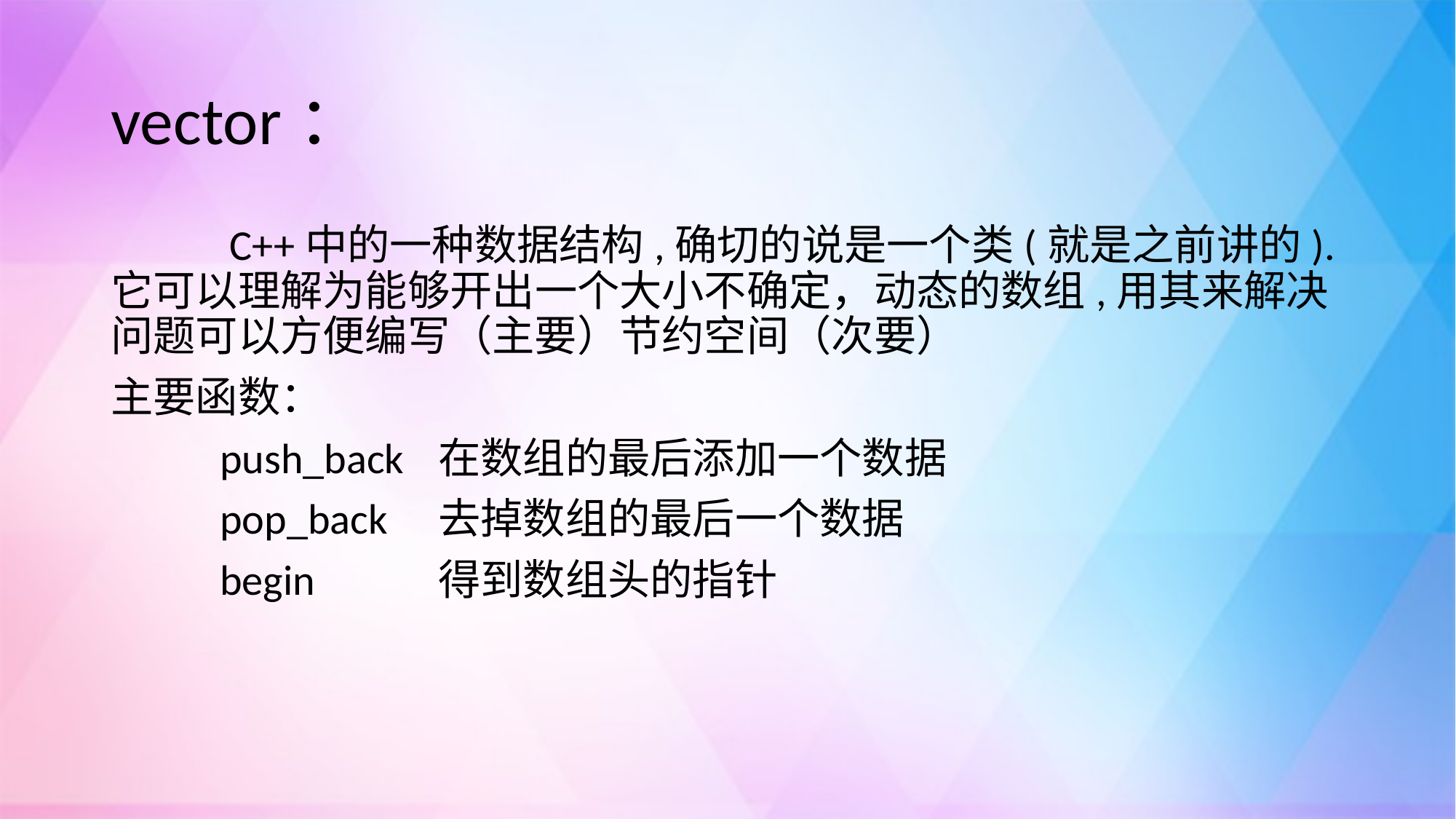

# vector：
	 C++中的一种数据结构,确切的说是一个类(就是之前讲的).它可以理解为能够开出一个大小不确定，动态的数组,用其来解决问题可以方便编写（主要）节约空间（次要）
主要函数：
	push_back   	在数组的最后添加一个数据
	pop_back    	去掉数组的最后一个数据
	begin     	得到数组头的指针